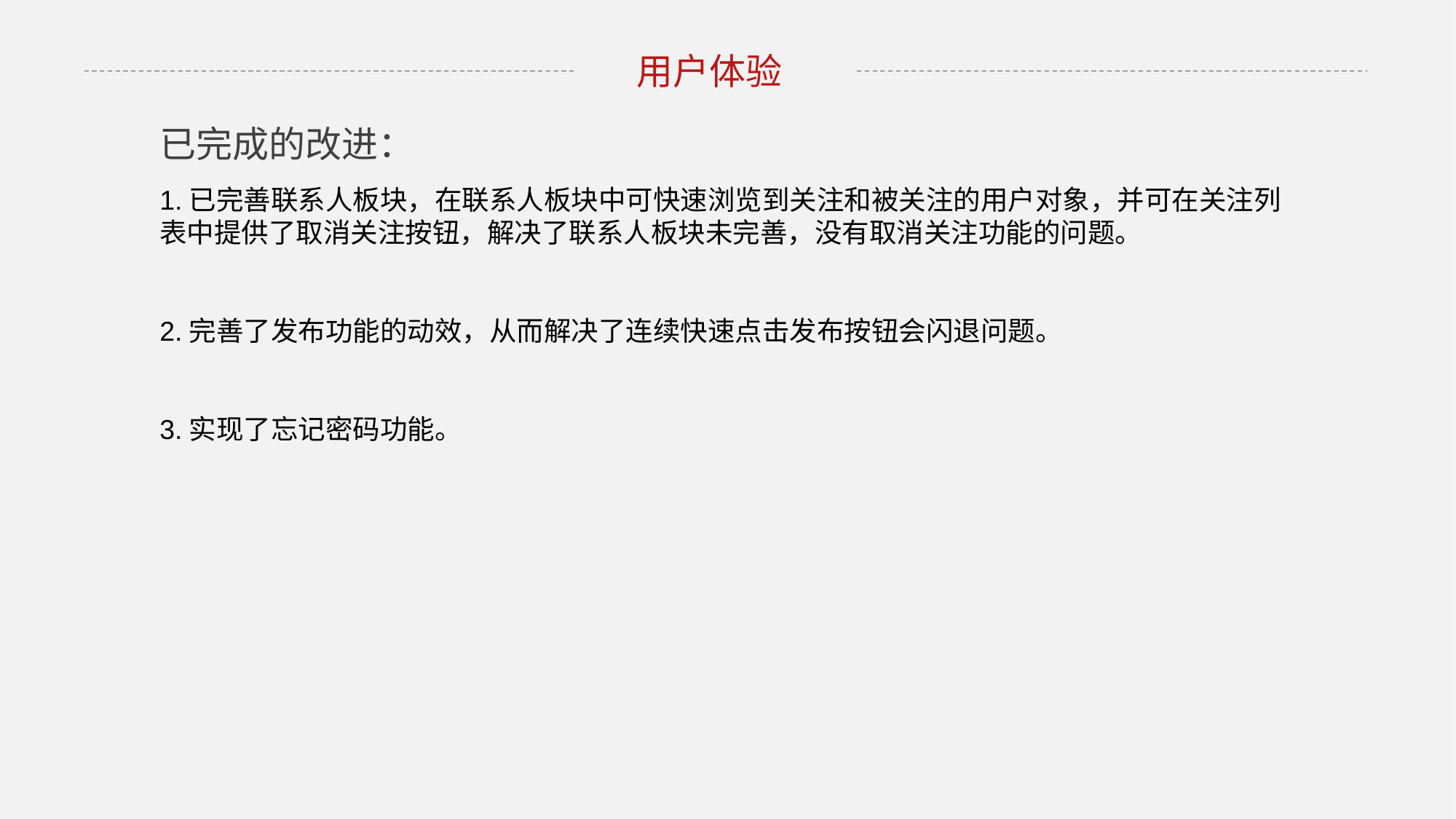

用户体验
已完成的改进：

1.已完善联系人板块，在联系人板块中可快速浏览到关注和被关注的用户对象，并可在关注列表中提供了取消关注按钮，解决了联系人板块未完善，没有取消关注功能的问题。

2.完善了发布功能的动效，从而解决了连续快速点击发布按钮会闪退问题。

3.实现了忘记密码功能。